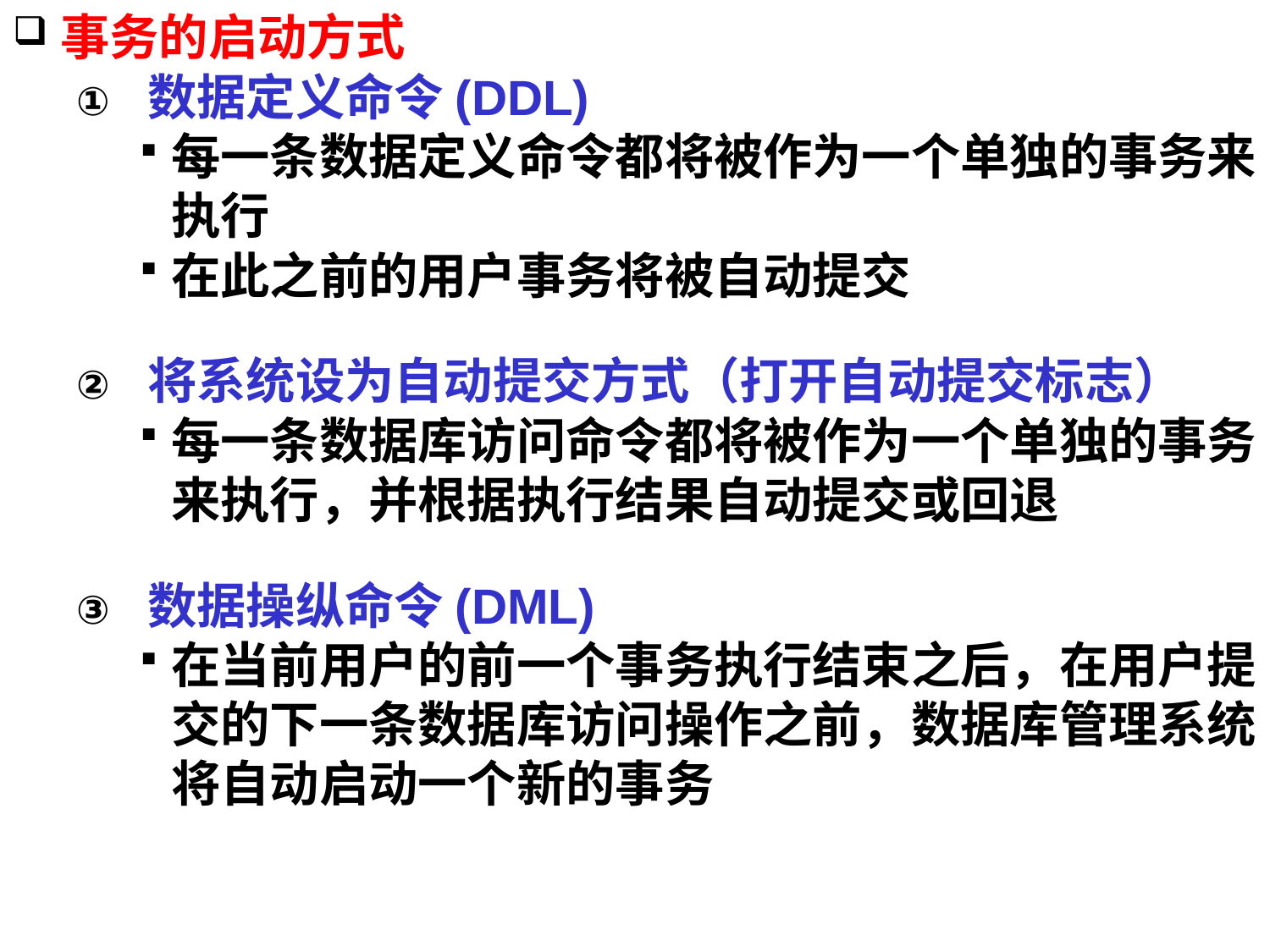

# 5.1.4  有关事务的语句
事务的启动方式
数据定义命令(DDL)
每一条数据定义命令都将被作为一个单独的事务来执行
在此之前的用户事务将被自动提交

将系统设为自动提交方式（打开自动提交标志）
每一条数据库访问命令都将被作为一个单独的事务来执行，并根据执行结果自动提交或回退

数据操纵命令(DML)
在当前用户的前一个事务执行结束之后，在用户提交的下一条数据库访问操作之前，数据库管理系统将自动启动一个新的事务
28